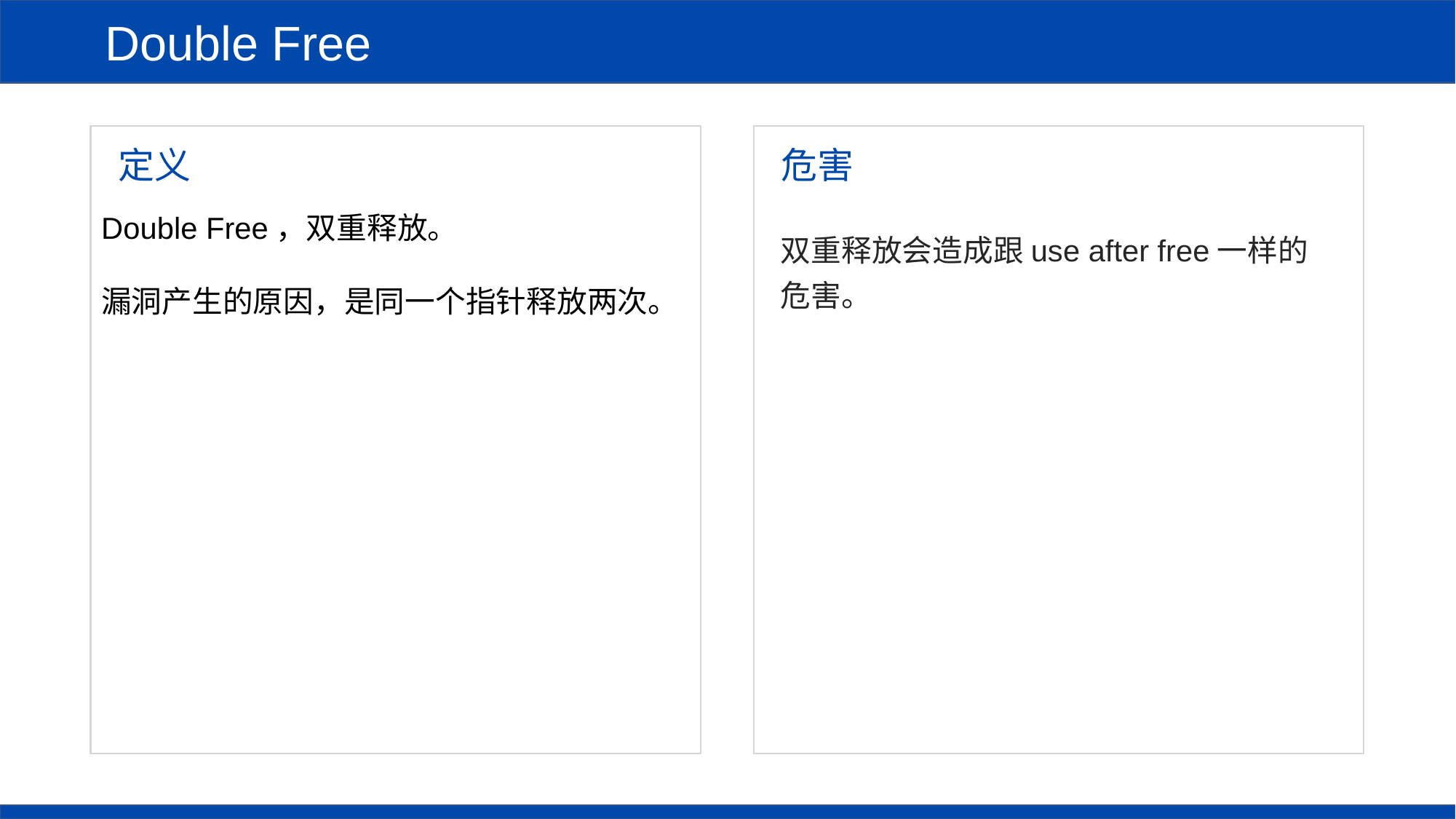

Double Free

定义
危害
Double Free，双重释放。

漏洞产生的原因，是同一个指针释放两次。
双重释放会造成跟use after free一样的危害。